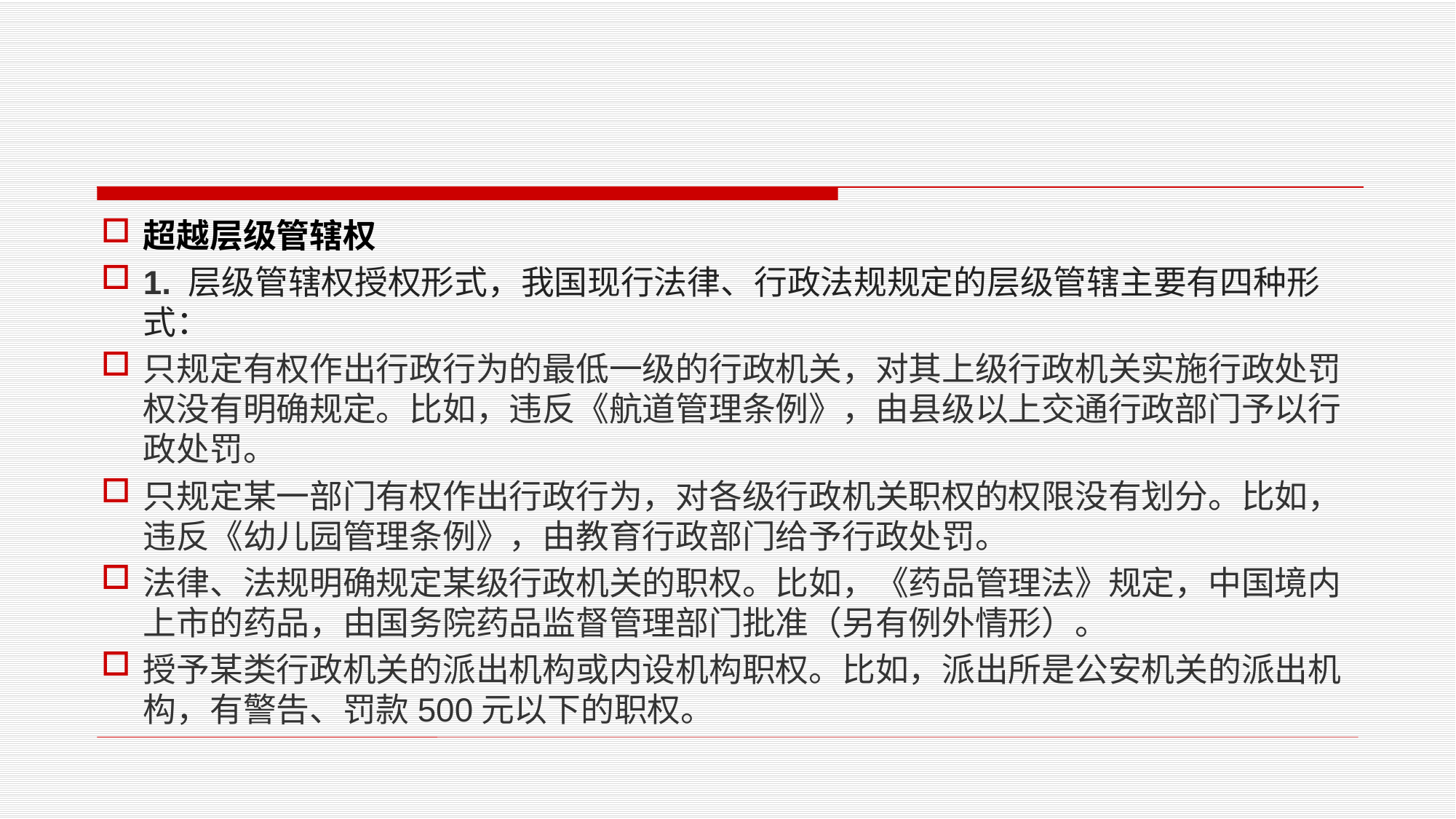

#
超越层级管辖权
1. 层级管辖权授权形式，我国现行法律、行政法规规定的层级管辖主要有四种形式：
只规定有权作出行政行为的最低一级的行政机关，对其上级行政机关实施行政处罚权没有明确规定。比如，违反《航道管理条例》，由县级以上交通行政部门予以行政处罚。
只规定某一部门有权作出行政行为，对各级行政机关职权的权限没有划分。比如，违反《幼儿园管理条例》，由教育行政部门给予行政处罚。
法律、法规明确规定某级行政机关的职权。比如，《药品管理法》规定，中国境内上市的药品，由国务院药品监督管理部门批准（另有例外情形）。
授予某类行政机关的派出机构或内设机构职权。比如，派出所是公安机关的派出机构，有警告、罚款500元以下的职权。